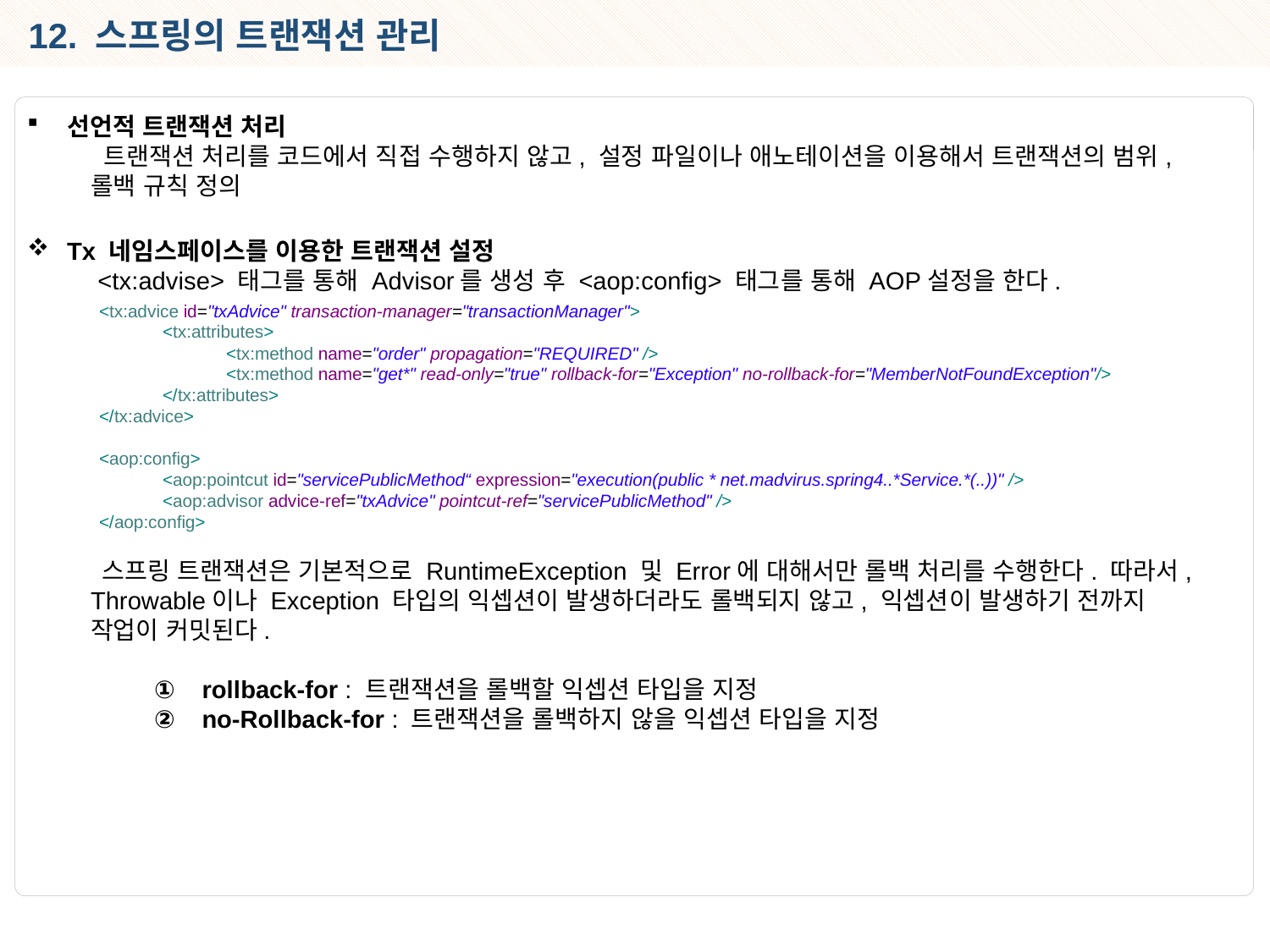

12. 스프링의 트랜잭션 관리
선언적 트랜잭션 처리
 트랜잭션 처리를 코드에서 직접 수행하지 않고, 설정 파일이나 애노테이션을 이용해서 트랜잭션의 범위, 롤백 규칙 정의
Tx 네임스페이스를 이용한 트랜잭션 설정
 <tx:advise> 태그를 통해 Advisor를 생성 후 <aop:config> 태그를 통해 AOP설정을 한다.
<tx:advice id="txAdvice" transaction-manager="transactionManager">
<tx:attributes>
<tx:method name="order" propagation="REQUIRED" />
<tx:method name="get*" read-only="true" rollback-for="Exception" no-rollback-for="MemberNotFoundException"/>
</tx:attributes>
</tx:advice>

<aop:config>
<aop:pointcut id="servicePublicMethod“ expression="execution(public * net.madvirus.spring4..*Service.*(..))" />
<aop:advisor advice-ref="txAdvice" pointcut-ref="servicePublicMethod" />
</aop:config>
 스프링 트랜잭션은 기본적으로 RuntimeException 및 Error에 대해서만 롤백 처리를 수행한다. 따라서, Throwable이나 Exception 타입의 익셉션이 발생하더라도 롤백되지 않고, 익셉션이 발생하기 전까지 작업이 커밋된다.

rollback-for : 트랜잭션을 롤백할 익셉션 타입을 지정
no-Rollback-for : 트랜잭션을 롤백하지 않을 익셉션 타입을 지정